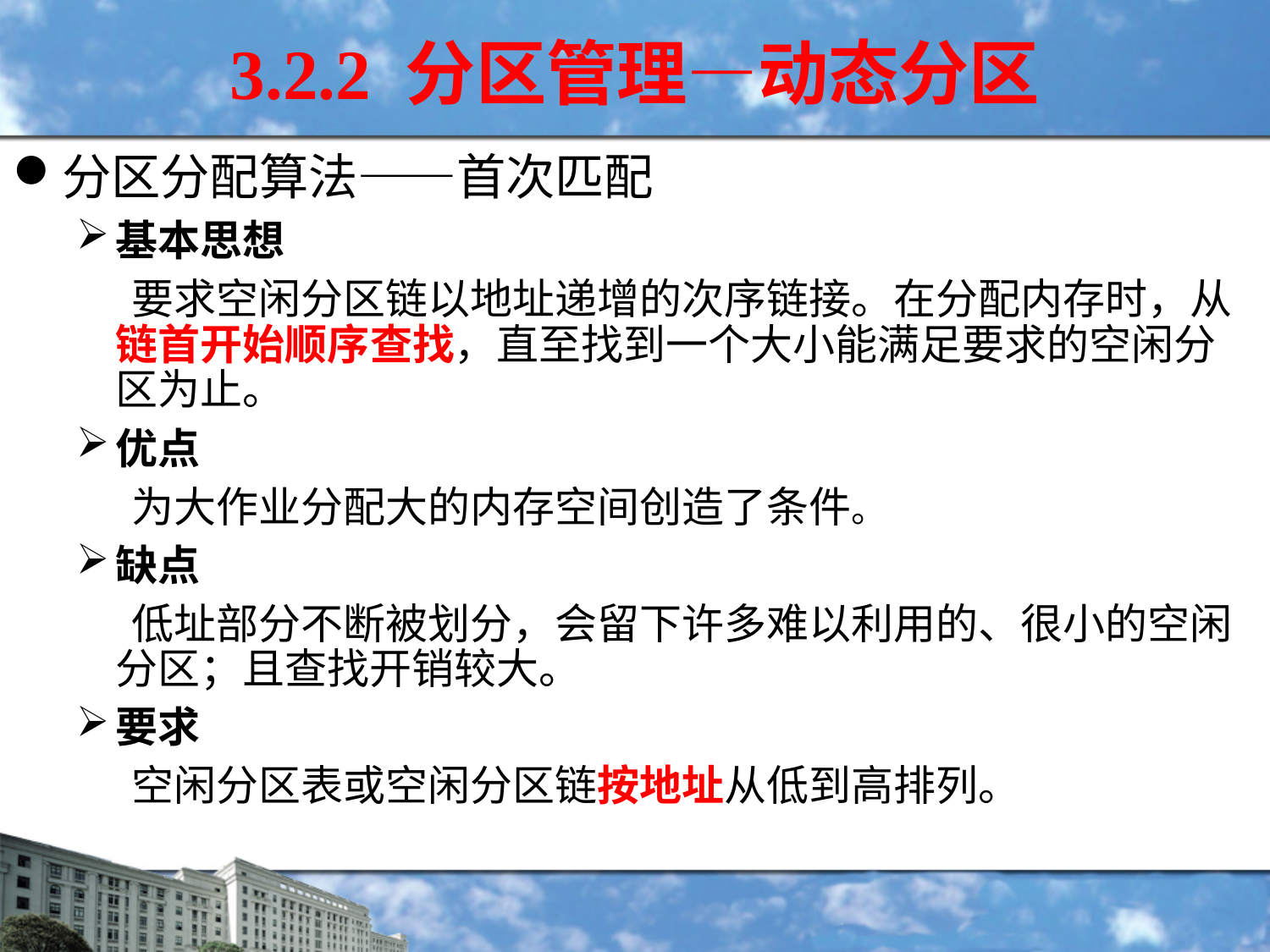

3.2.2 分区管理—动态分区
分区分配算法——首次匹配
基本思想
      要求空闲分区链以地址递增的次序链接。在分配内存时，从链首开始顺序查找，直至找到一个大小能满足要求的空闲分区为止。
优点
      为大作业分配大的内存空间创造了条件。
缺点
      低址部分不断被划分，会留下许多难以利用的、很小的空闲分区；且查找开销较大。
要求
      空闲分区表或空闲分区链按地址从低到高排列。